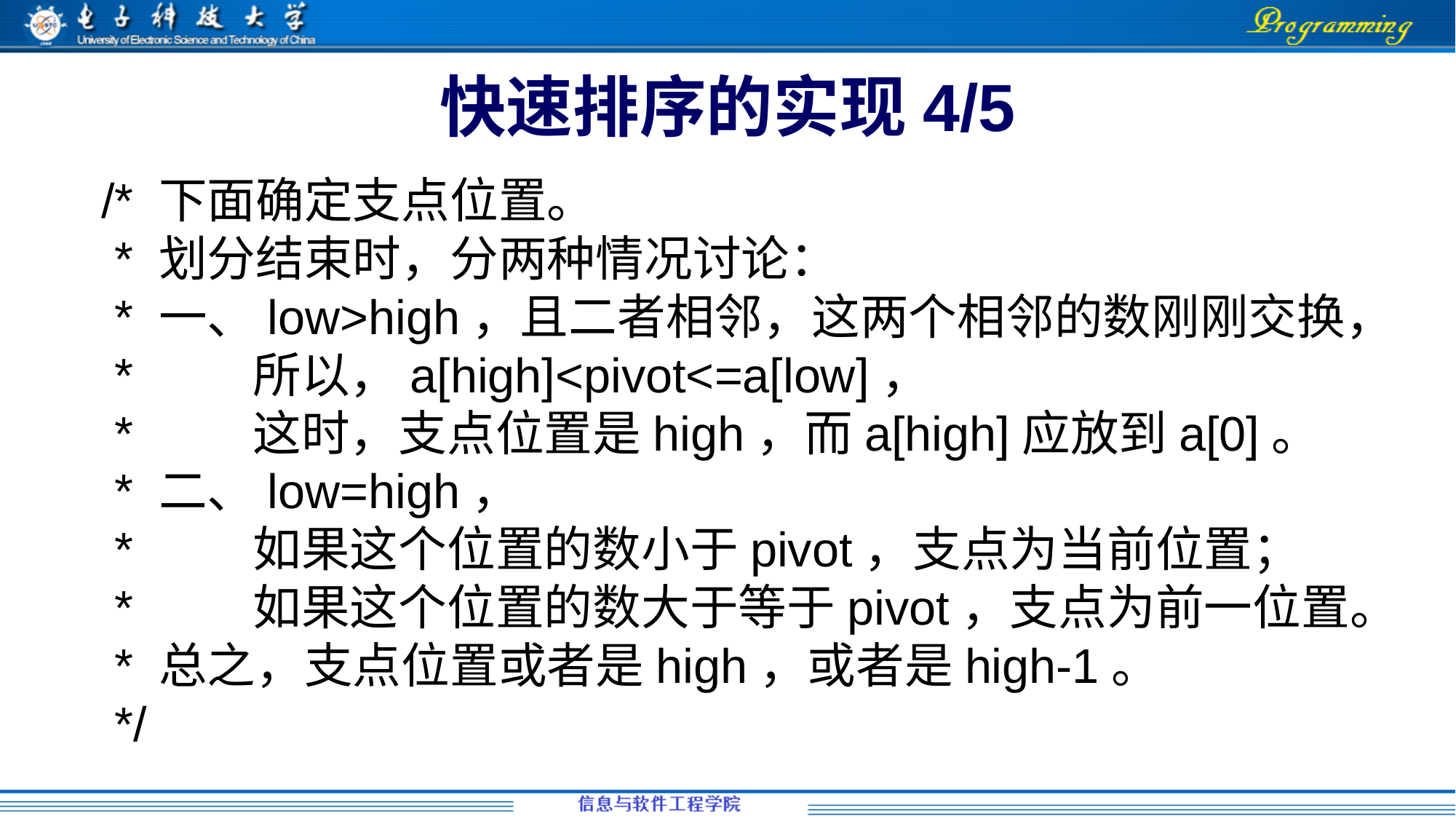

# 快速排序的实现4/5
    /* 下面确定支点位置。
     * 划分结束时，分两种情况讨论：
     * 一、low>high，且二者相邻，这两个相邻的数刚刚交换，
     *        所以，a[high]<pivot<=a[low]，
     *        这时，支点位置是high，而a[high]应放到a[0]。
     * 二、low=high，
     *        如果这个位置的数小于pivot，支点为当前位置；
     *        如果这个位置的数大于等于pivot，支点为前一位置。
     * 总之，支点位置或者是high，或者是high-1。
     */